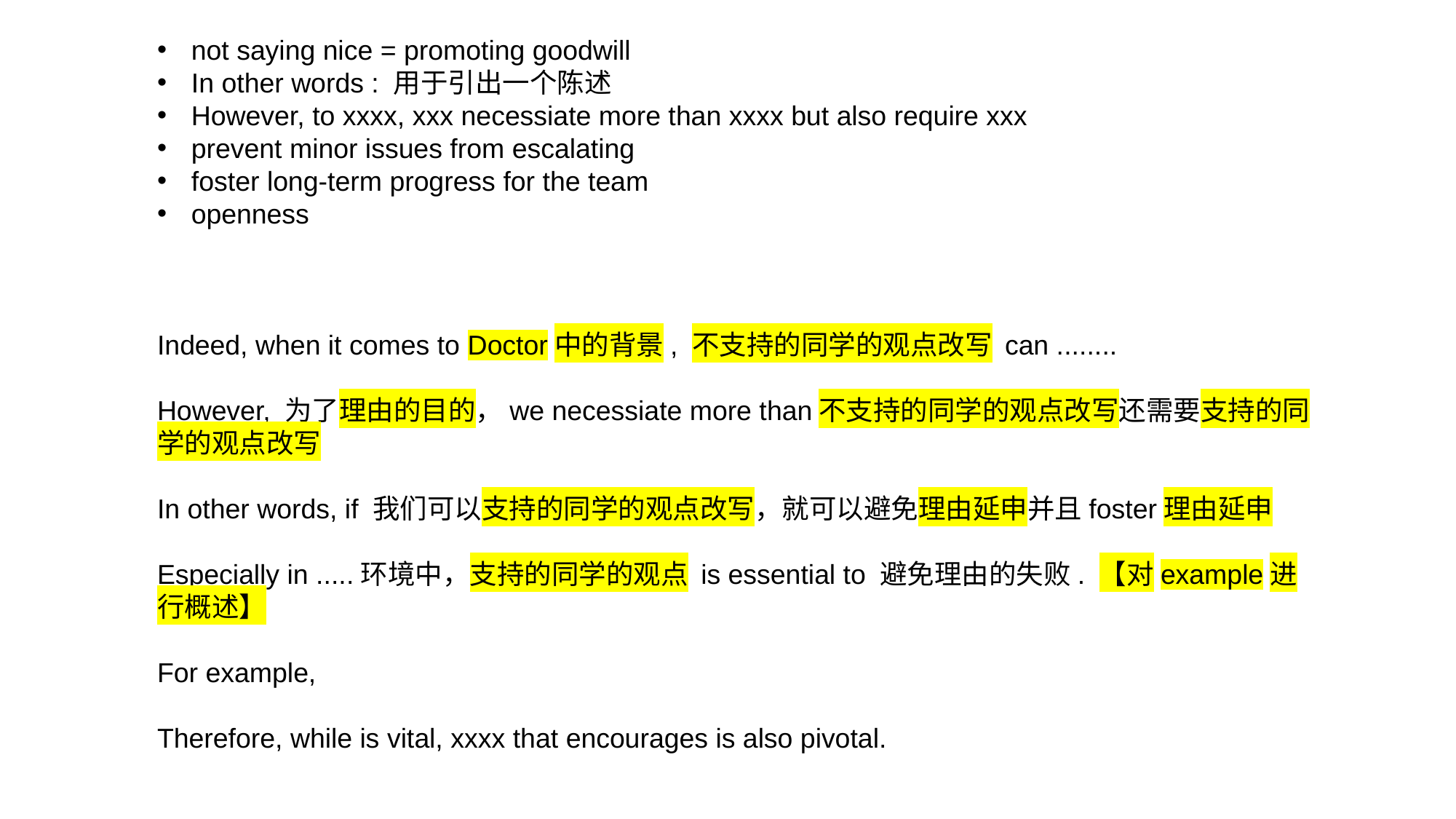

not saying nice = promoting goodwill
In other words : 用于引出一个陈述
However, to xxxx, xxx necessiate more than xxxx but also require xxx
prevent minor issues from escalating
foster long-term progress for the team
openness

Indeed, when it comes to Doctor中的背景, 不支持的同学的观点改写 can ........

However, 为了理由的目的，we necessiate more than不支持的同学的观点改写还需要支持的同学的观点改写

In other words, if 我们可以支持的同学的观点改写，就可以避免理由延申并且foster理由延申

Especially in .....环境中，支持的同学的观点 is essential to 避免理由的失败. 【对example进行概述】

For example,

Therefore, while is vital, xxxx that encourages is also pivotal.